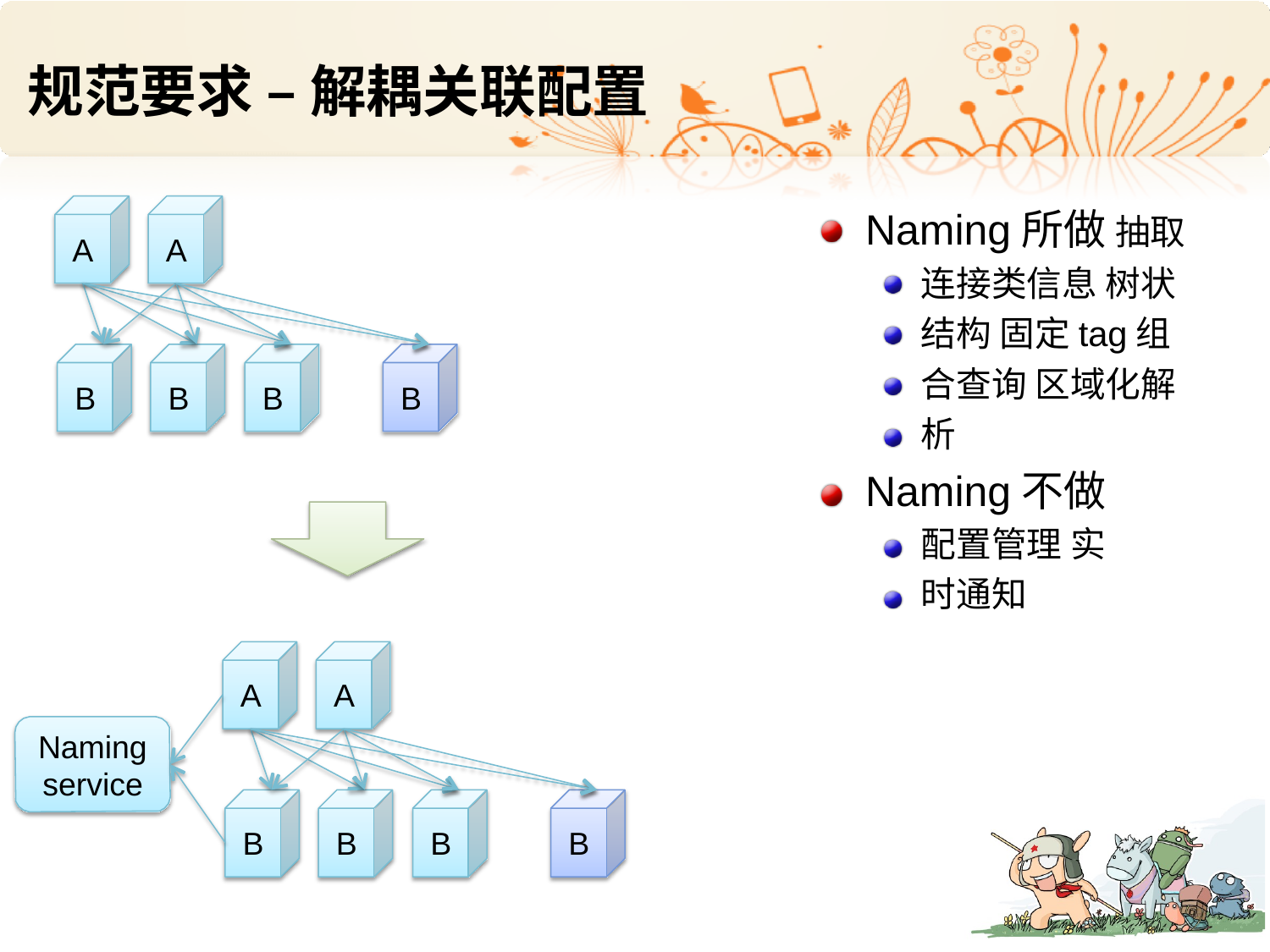

# 规范要求 – 解耦关联配置

Naming所做 抽取连接类信息 树状结构 固定tag组合查询 区域化解析
Naming不做 配置管理 实时通知

A
A

B
B
B
B

A
A

Naming service

B
B
B
B